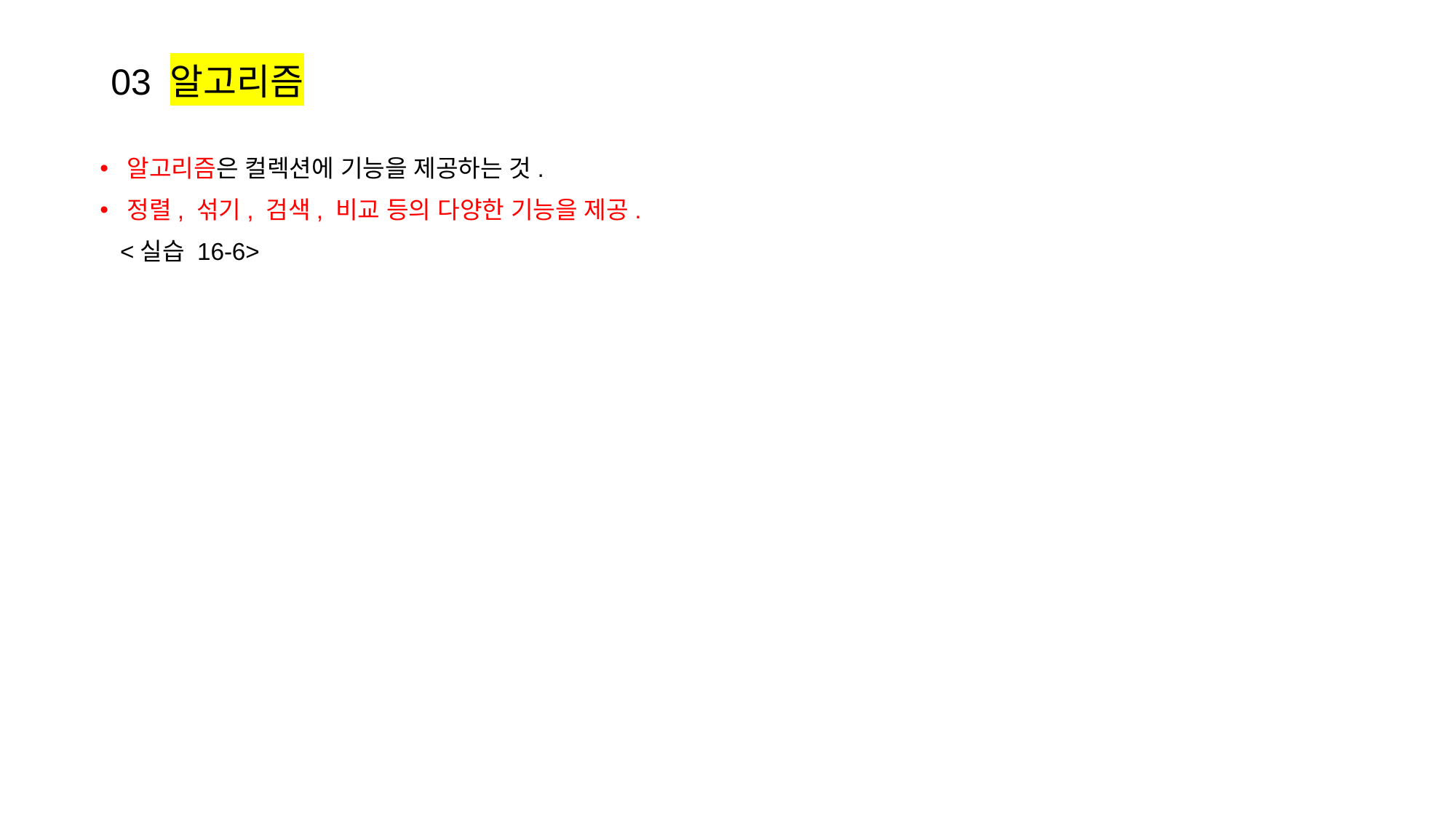

# 03 알고리즘
알고리즘은 컬렉션에 기능을 제공하는 것.
정렬, 섞기, 검색, 비교 등의 다양한 기능을 제공.
   <실습 16-6>